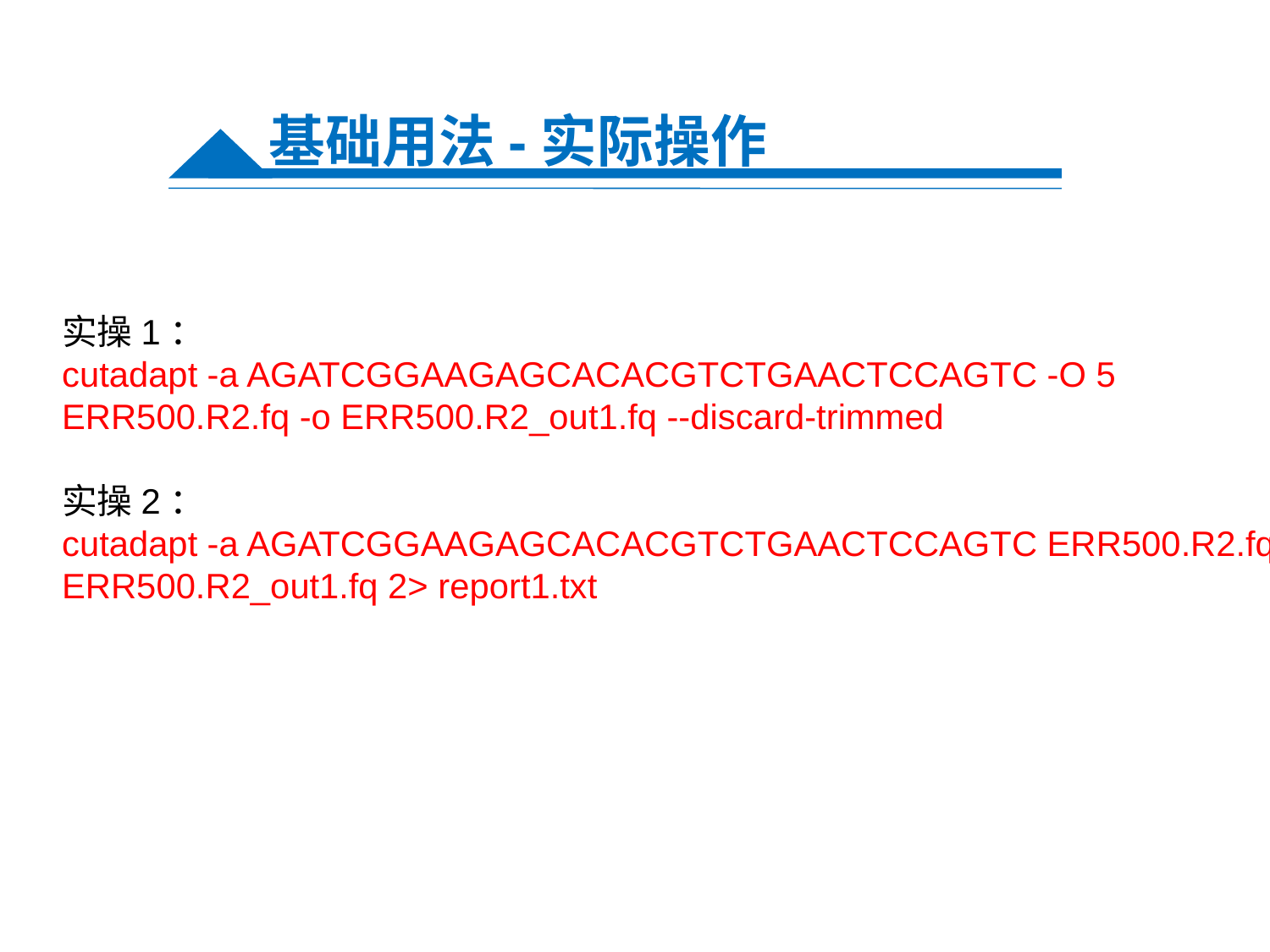

基础用法-实际操作

实操1：
cutadapt -a AGATCGGAAGAGCACACGTCTGAACTCCAGTC -O 5 ERR500.R2.fq -o ERR500.R2_out1.fq --discard-trimmed

实操2：
cutadapt -a AGATCGGAAGAGCACACGTCTGAACTCCAGTC ERR500.R2.fq > ERR500.R2_out1.fq 2> report1.txt